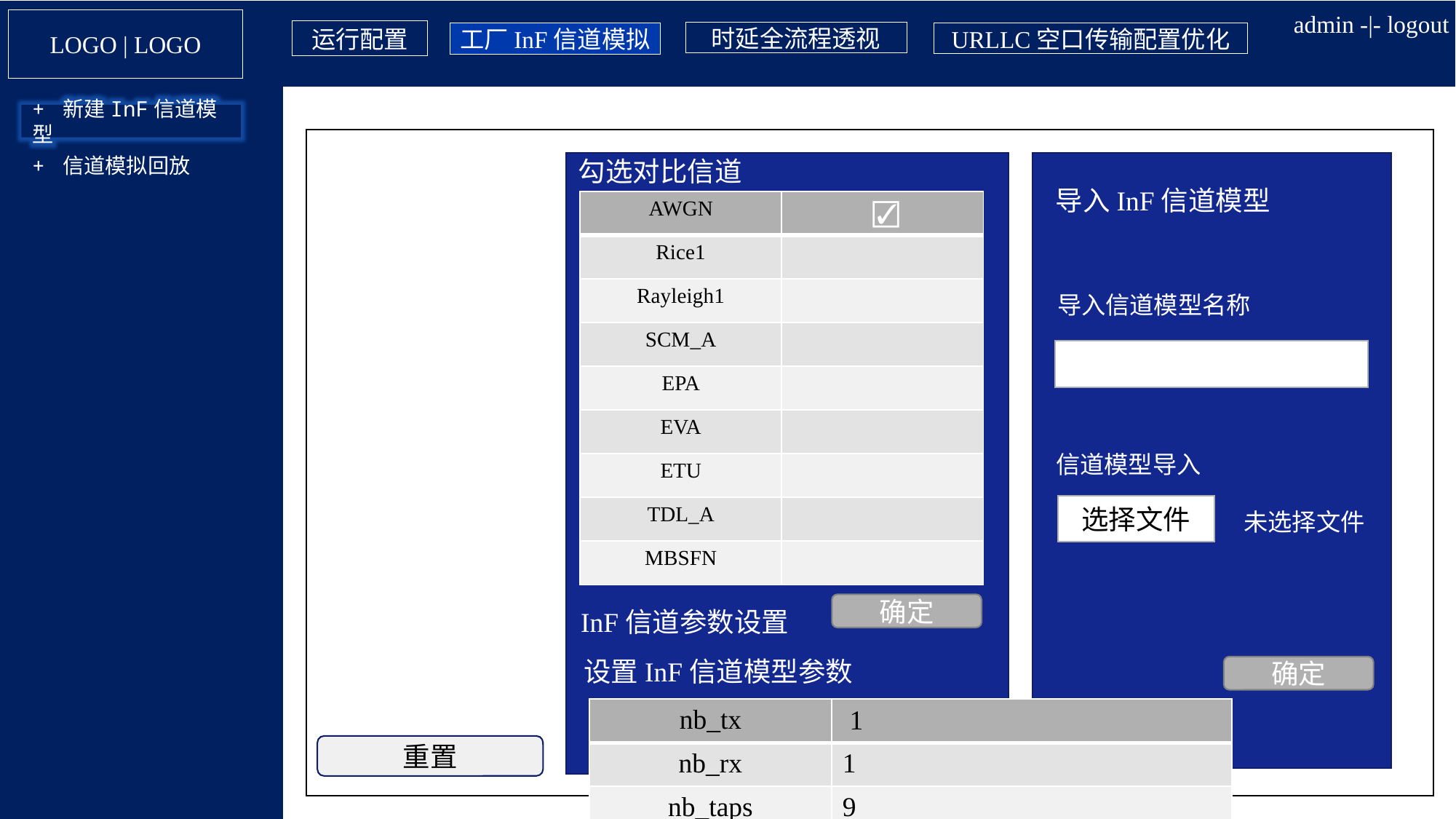

admin -|- logout
LOGO | LOGO
运行配置
时延全流程透视
工厂InF信道模拟
URLLC空口传输配置优化

+ 新建InF信道模型

+ 信道模拟回放
勾选对比信道

导入InF信道模型
| AWGN | ☑️ |
| --- | --- |
| Rice1 |  |
| Rayleigh1 |  |
| SCM\_A |  |
| EPA |  |
| EVA |  |
| ETU |  |
| TDL\_A |  |
| MBSFN |  |
导入信道模型名称

信道模型导入
选择文件
未选择文件
确定
InF信道参数设置
设置InF信道模型参数
确定
| nb\_tx | 1 |
| --- | --- |
| nb\_rx | 1 |
| nb\_taps | 9 |
| channel\_bandwidth | 20.00 |
| sampling\_rate | 30.72 |
| max\_Doppler | 10000 |
| amps | {-1.0,-1.3,-1.8，0.0，0.5，0.2，-3.7，-5.2，-7.9} |
| delays | {0.0,1.0,2.4,4.0,4.6,10.0,32.0,46.0,10.0} |
| channel\_length | 1 |
| Td | 0 |
| aoa | 0.7854 |
| ricean\_factor | 0.1 |
| path\_loss\_dB | 10 |
重置
确定